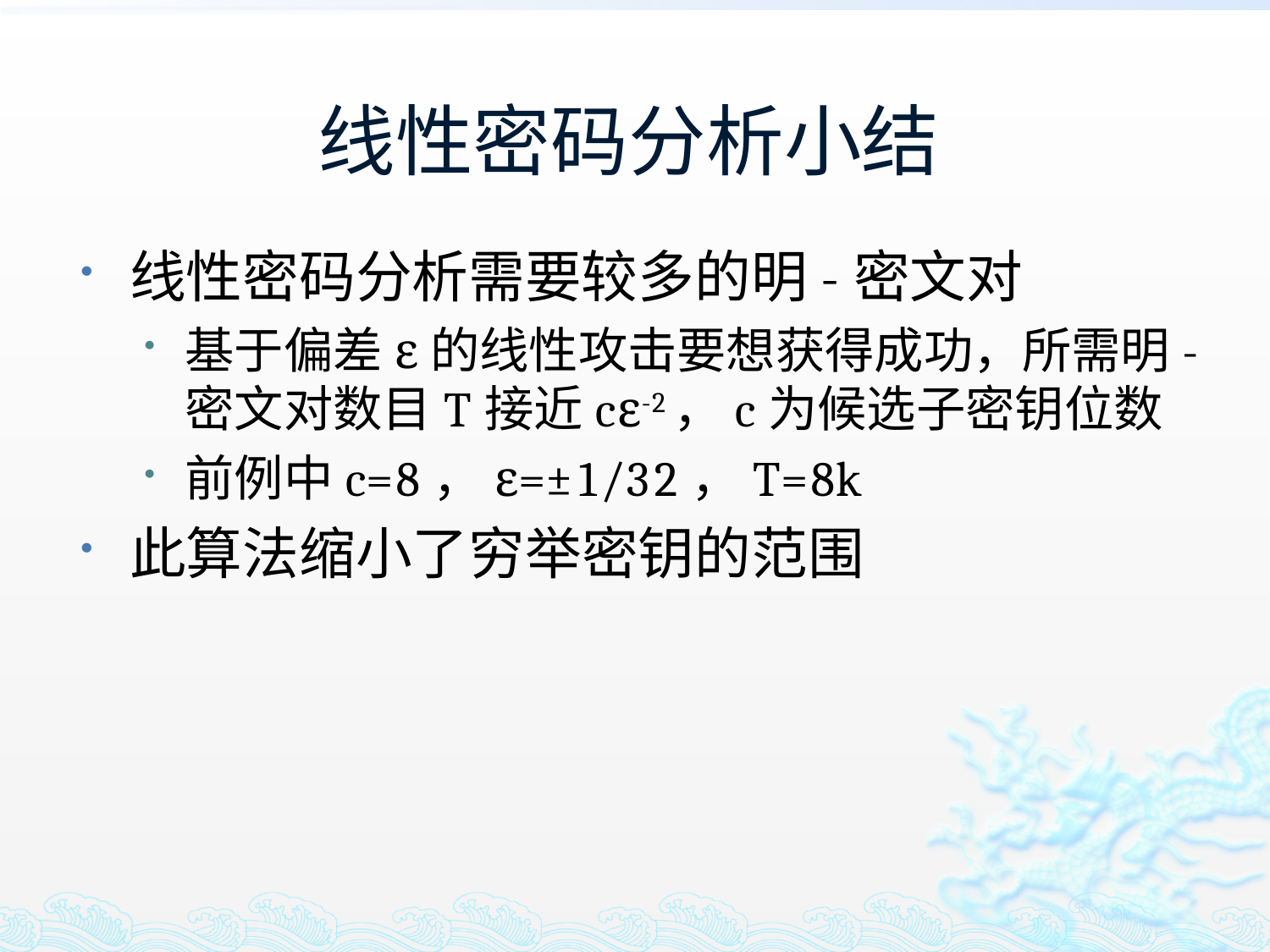

# 线性密码分析小结
线性密码分析需要较多的明-密文对
基于偏差ε的线性攻击要想获得成功，所需明-密文对数目T接近cε-2，c为候选子密钥位数
前例中c=8，ε=±1/32，T=8k
此算法缩小了穷举密钥的范围